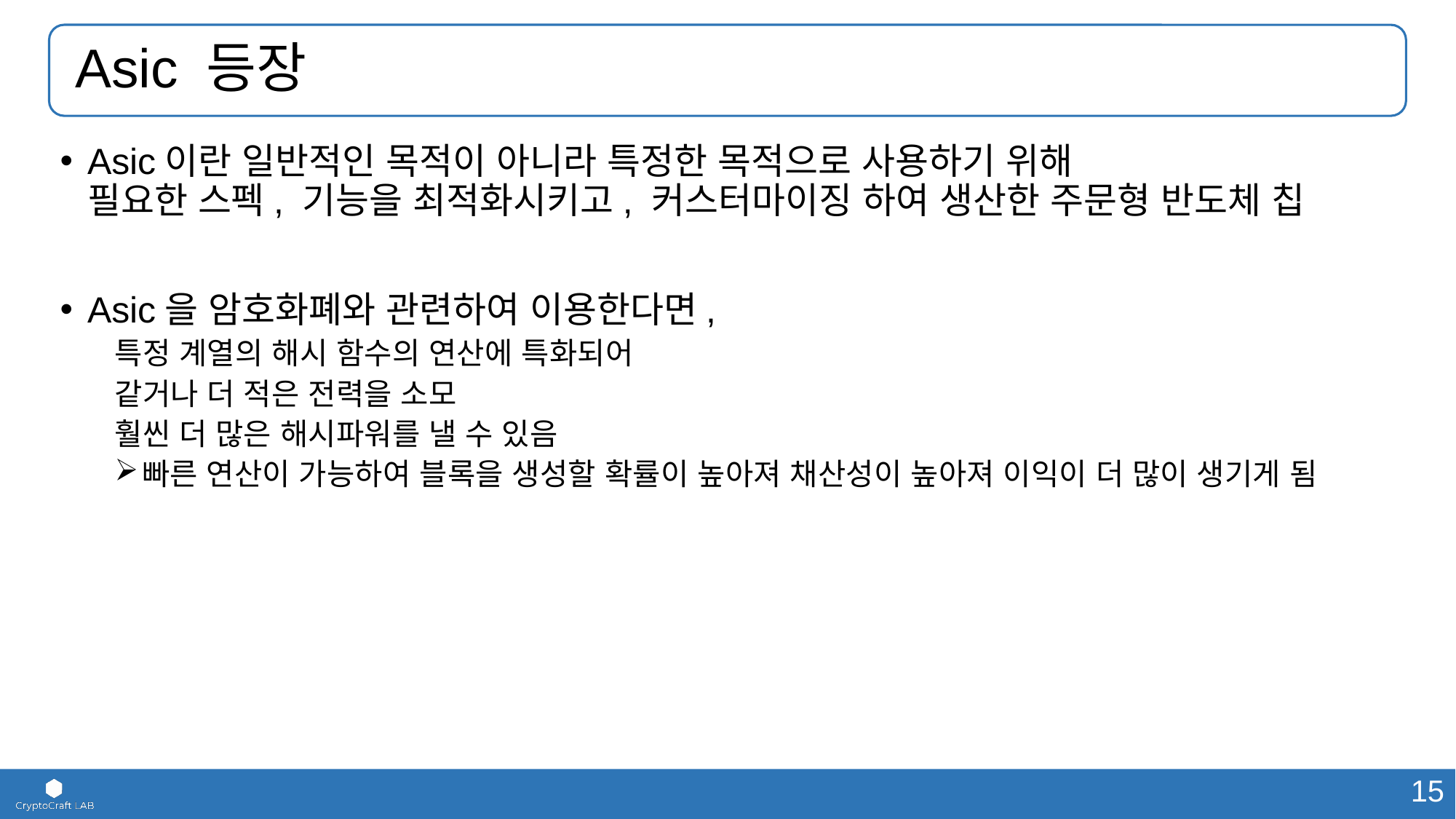

# Asic 등장
Asic이란 일반적인 목적이 아니라 특정한 목적으로 사용하기 위해
필요한 스펙, 기능을 최적화시키고, 커스터마이징 하여 생산한 주문형 반도체 칩

Asic을 암호화폐와 관련하여 이용한다면,
특정 계열의 해시 함수의 연산에 특화되어
같거나 더 적은 전력을 소모
훨씬 더 많은 해시파워를 낼 수 있음
빠른 연산이 가능하여 블록을 생성할 확률이 높아져 채산성이 높아져 이익이 더 많이 생기게 됨